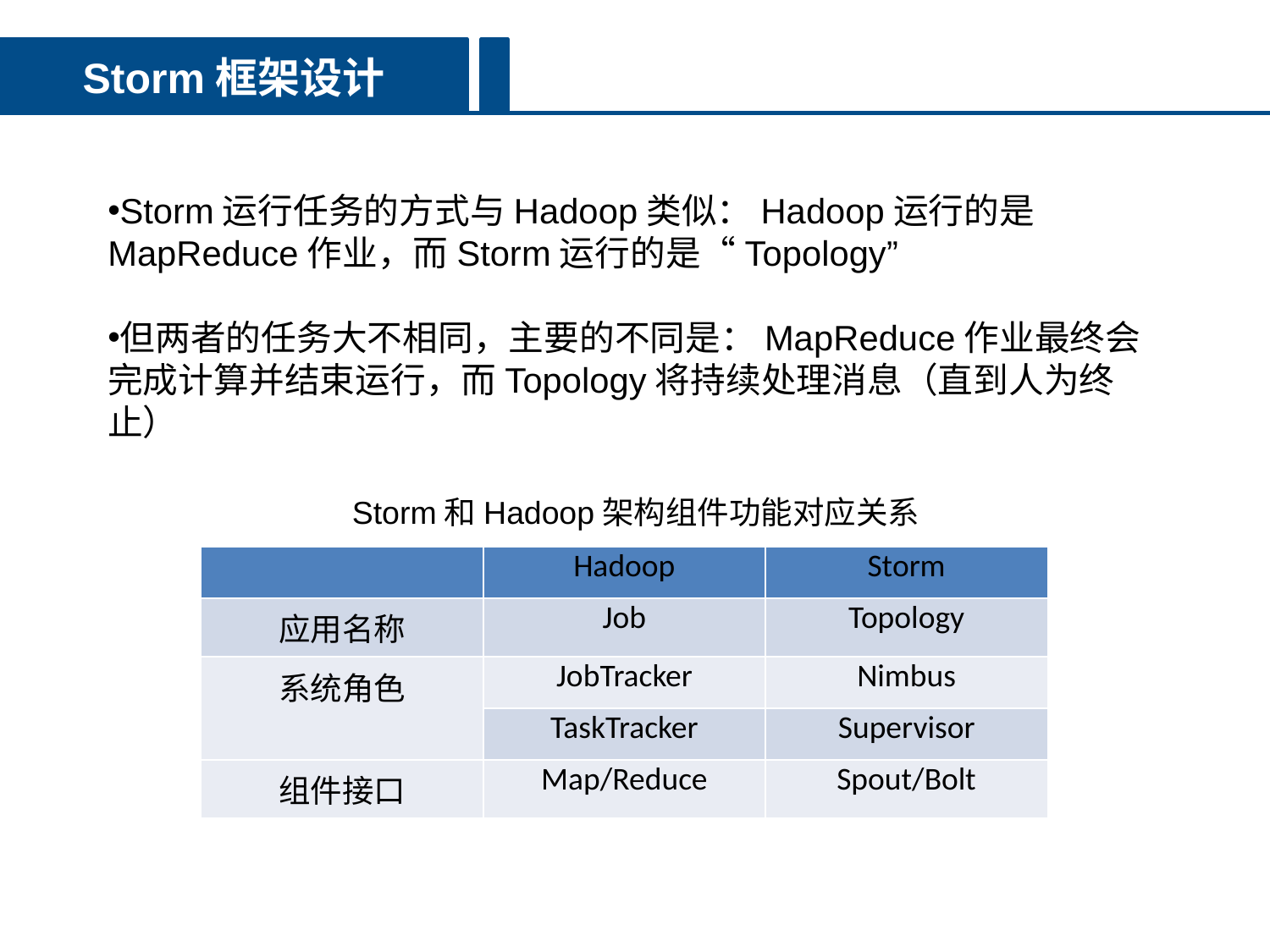

Storm框架设计

Storm运行任务的方式与Hadoop类似：Hadoop运行的是MapReduce作业，而Storm运行的是“Topology”

但两者的任务大不相同，主要的不同是：MapReduce作业最终会完成计算并结束运行，而Topology将持续处理消息（直到人为终止）
Storm和Hadoop架构组件功能对应关系
|  | Hadoop | Storm |
| --- | --- | --- |
| 应用名称 | Job | Topology |
| 系统角色 | JobTracker | Nimbus |
|  | TaskTracker | Supervisor |
| 组件接口 | Map/Reduce | Spout/Bolt |